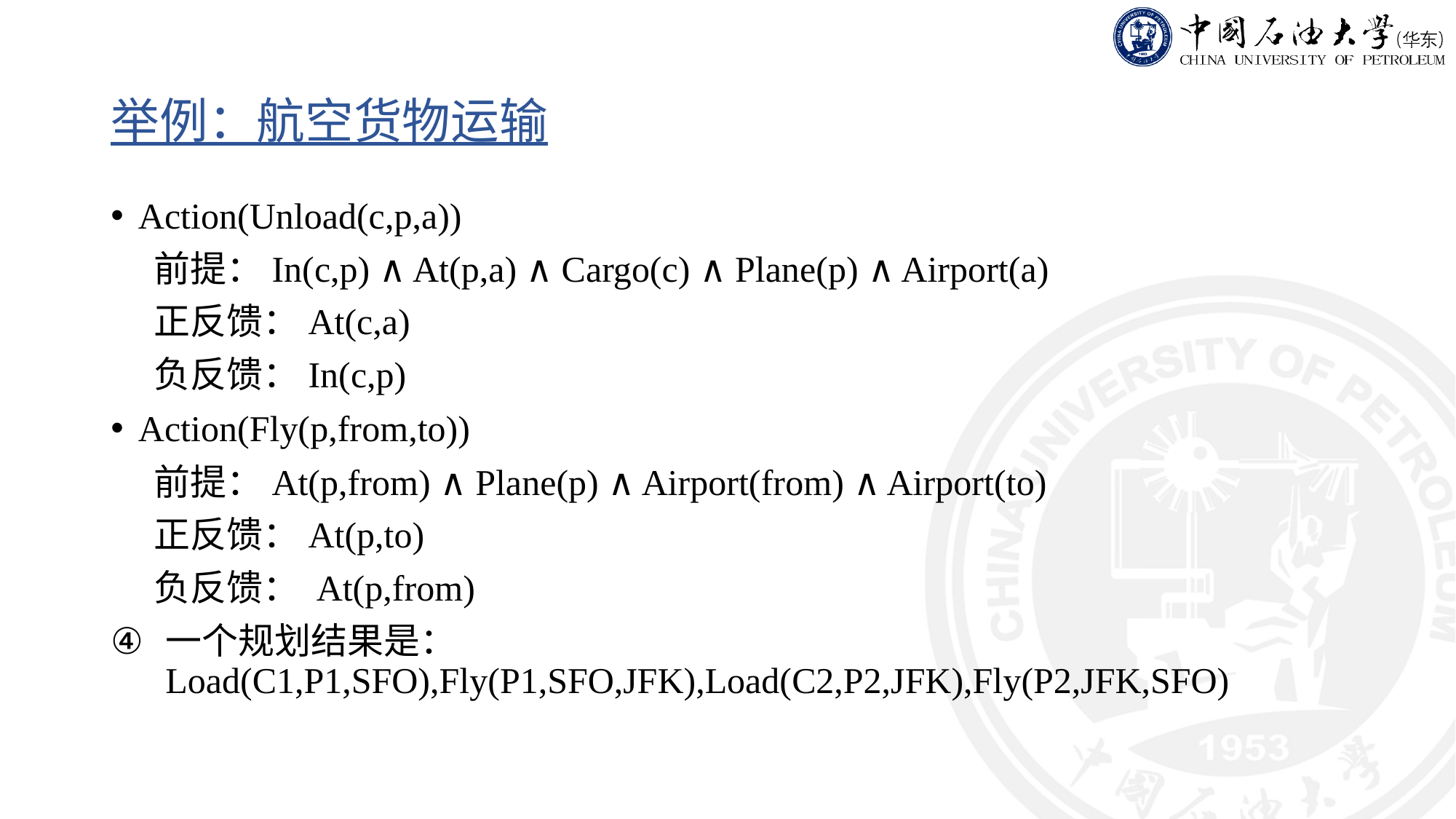

# 举例：航空货物运输
Action(Unload(c,p,a))
前提：In(c,p) ∧ At(p,a) ∧ Cargo(c) ∧ Plane(p) ∧ Airport(a)
正反馈：At(c,a)
负反馈：In(c,p)
Action(Fly(p,from,to))
前提：At(p,from) ∧ Plane(p) ∧ Airport(from) ∧ Airport(to)
正反馈：At(p,to)
负反馈： At(p,from)
一个规划结果是：Load(C1,P1,SFO),Fly(P1,SFO,JFK),Load(C2,P2,JFK),Fly(P2,JFK,SFO)